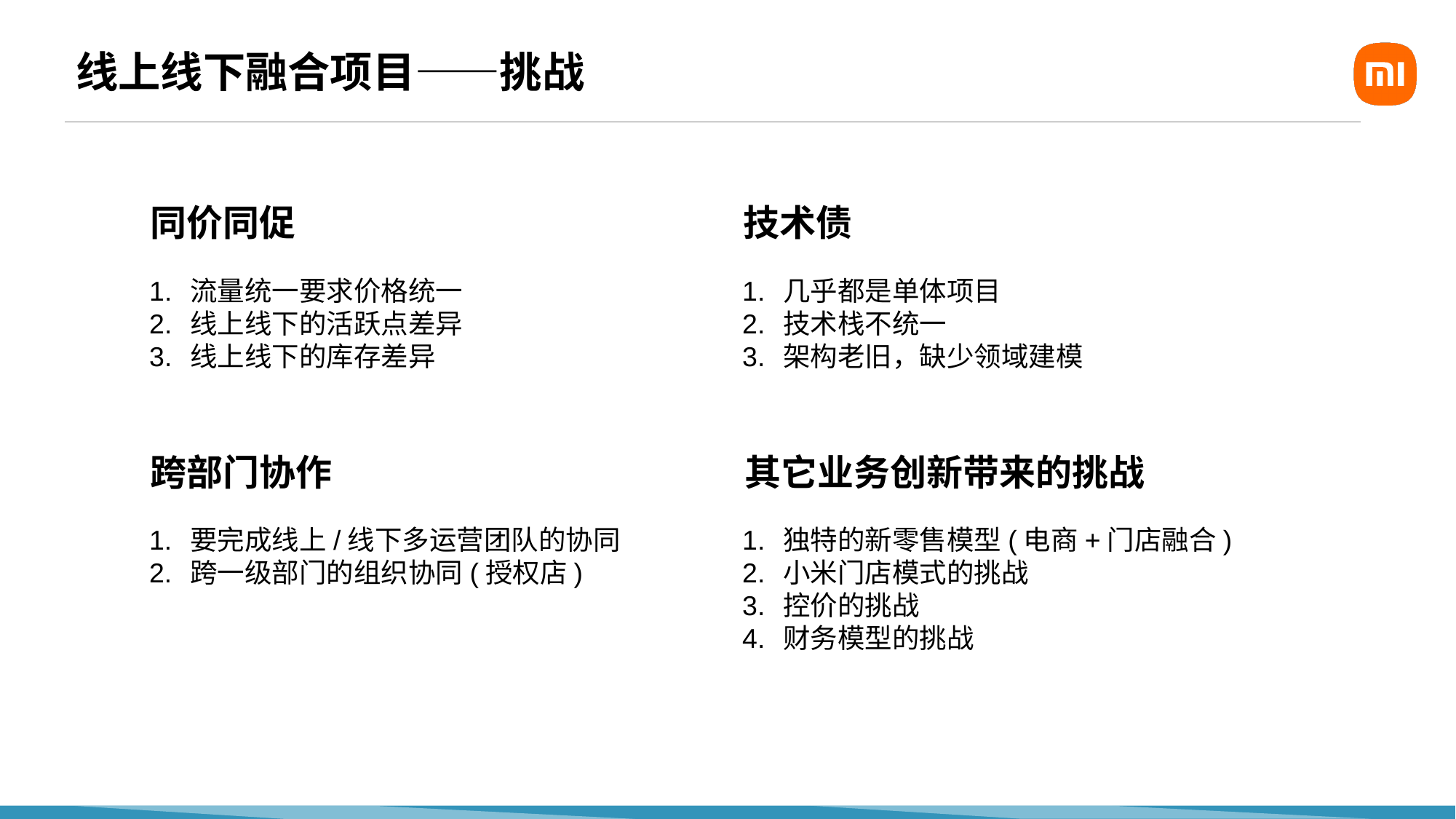

# 线上线下融合项目——挑战
同价同促
技术债
流量统一要求价格统一
线上线下的活跃点差异
线上线下的库存差异
几乎都是单体项目
技术栈不统一
架构老旧，缺少领域建模
跨部门协作
其它业务创新带来的挑战
要完成线上/线下多运营团队的协同
跨一级部门的组织协同(授权店)
独特的新零售模型(电商+门店融合)
小米门店模式的挑战
控价的挑战
财务模型的挑战